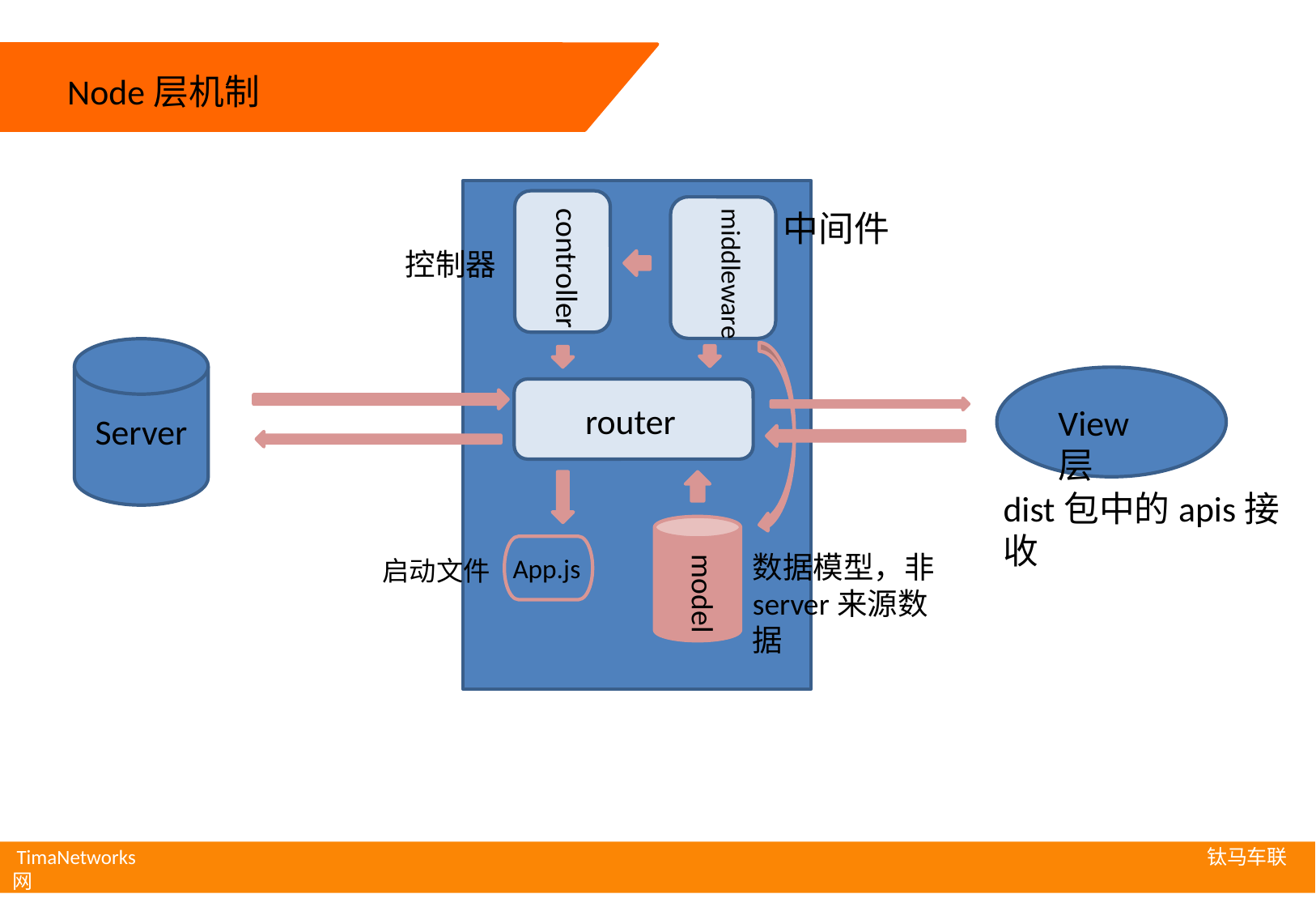

Node层机制

controller

middleware
中间件
控制器

router
View层

Server

dist包中的apis接收

model
数据模型，非server来源数据
App.js
启动文件
 TimaNetworks                                                                                                                                                                                                                                     钛马车联网